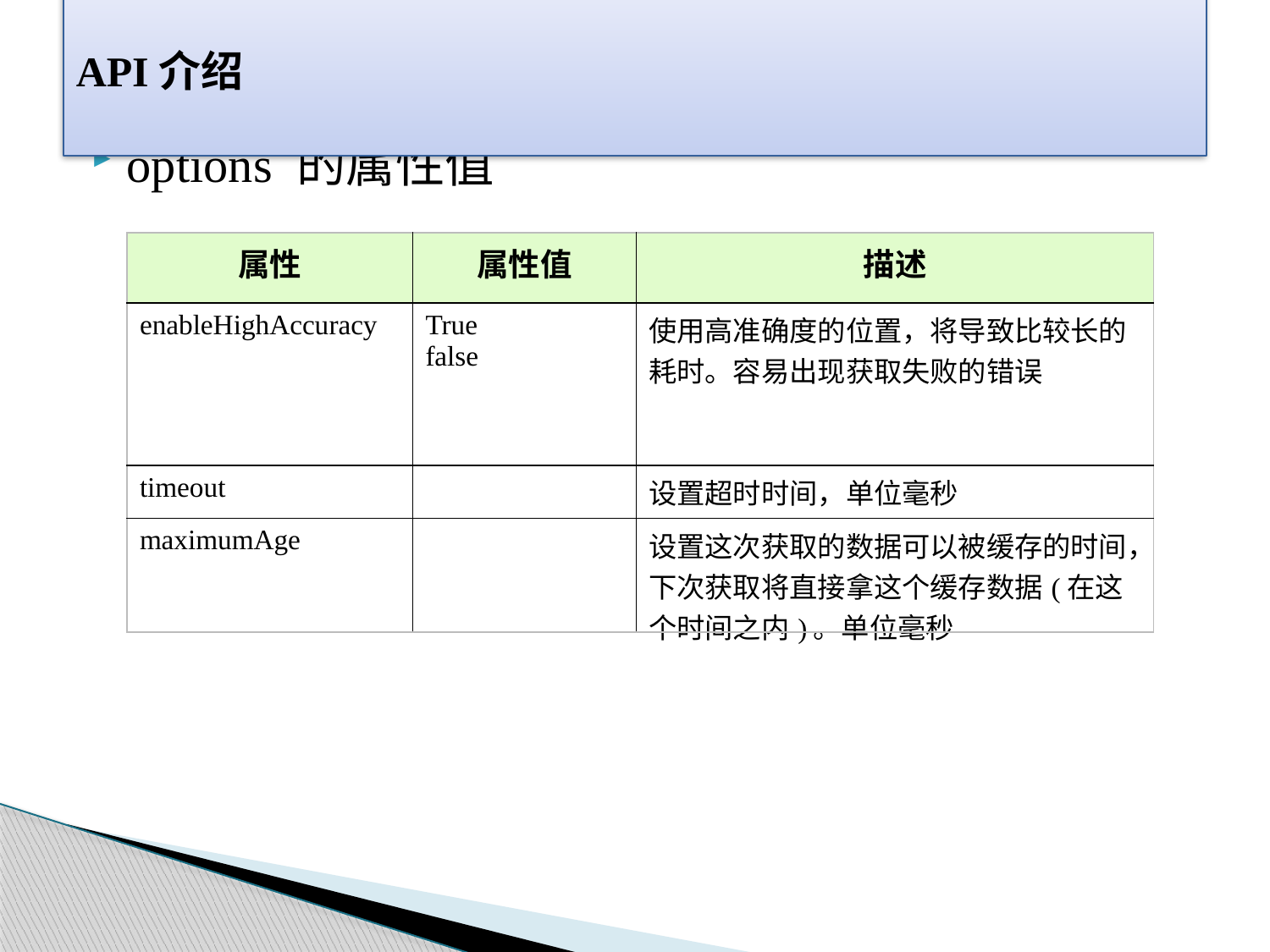

# API介绍
options 的属性值
| 属性 | 属性值 | 描述 |
| --- | --- | --- |
| enableHighAccuracy | True false | 使用高准确度的位置，将导致比较长的耗时。容易出现获取失败的错误 |
| timeout |  | 设置超时时间，单位毫秒 |
| maximumAge |  | 设置这次获取的数据可以被缓存的时间，下次获取将直接拿这个缓存数据(在这个时间之内)。单位毫秒 |